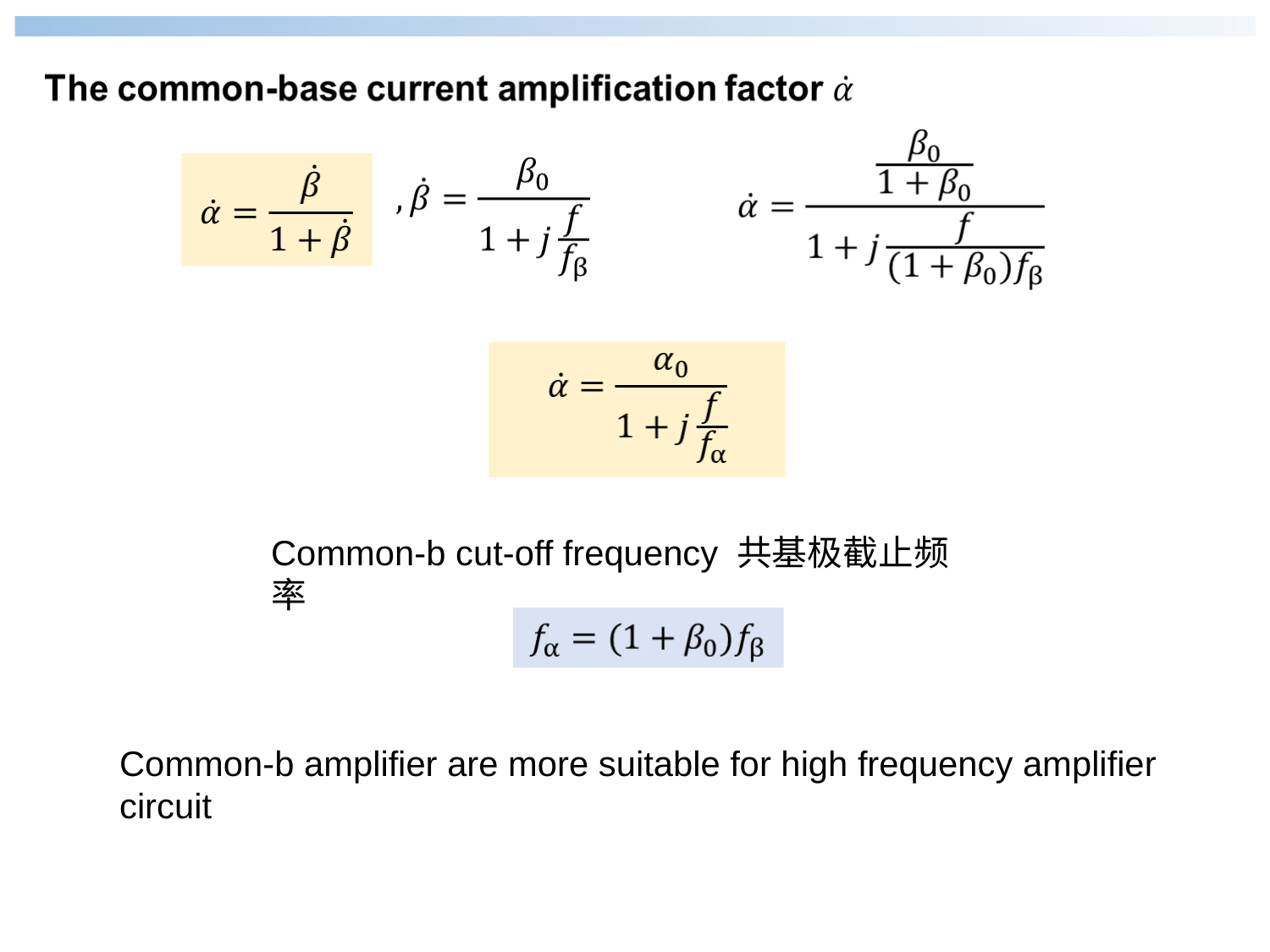

Common-b cut-off frequency 共基极截止频率

Common-b amplifier are more suitable for high frequency amplifier circuit